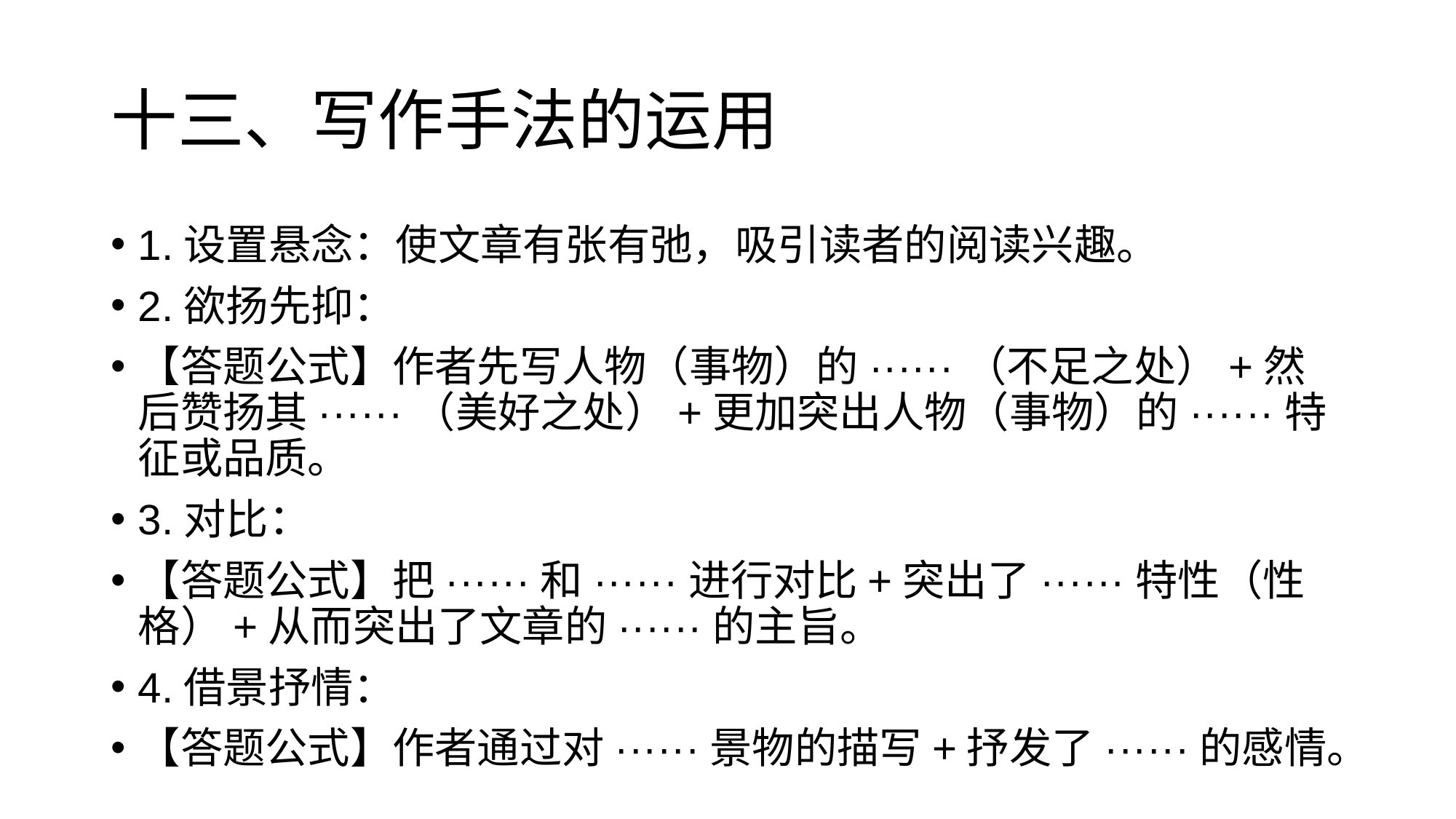

# 十三、写作手法的运用
1.设置悬念：使文章有张有弛，吸引读者的阅读兴趣。
2.欲扬先抑：
【答题公式】作者先写人物（事物）的······（不足之处）+然后赞扬其······（美好之处）+更加突出人物（事物）的······特征或品质。
3.对比：
【答题公式】把······和······进行对比+突出了······特性（性格）+从而突出了文章的······的主旨。
4.借景抒情：
【答题公式】作者通过对······景物的描写+抒发了······的感情。